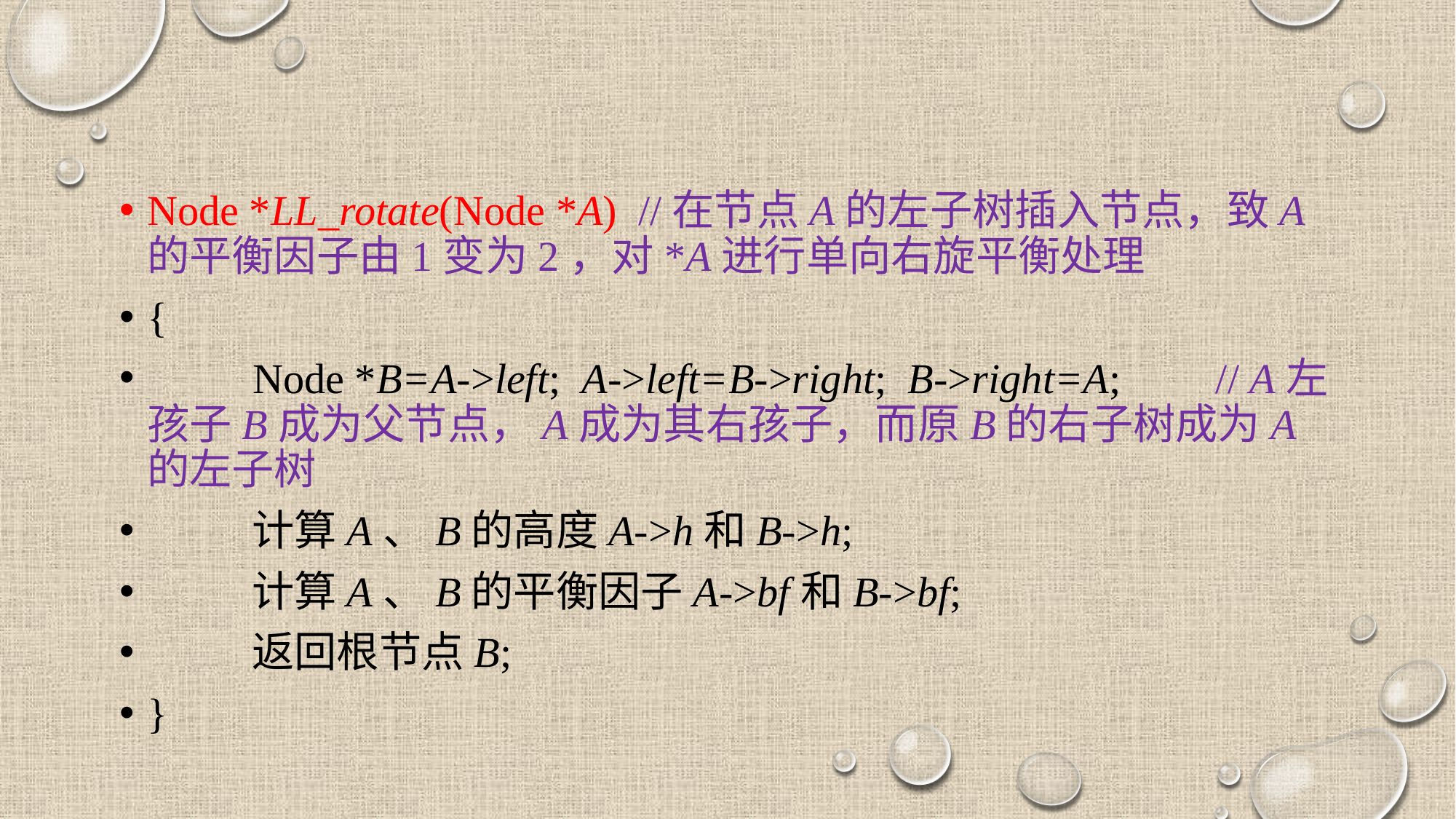

#
Node *LL_rotate(Node *A)  //在节点A的左子树插入节点，致A的平衡因子由1变为2，对*A进行单向右旋平衡处理
{
          Node *B=A->left;  A->left=B->right;  B->right=A;         // A左孩子B成为父节点，A成为其右孩子，而原B的右子树成为A的左子树
          计算A、B的高度A->h和B->h;
          计算A、B的平衡因子A->bf和B->bf;
          返回根节点B;
}